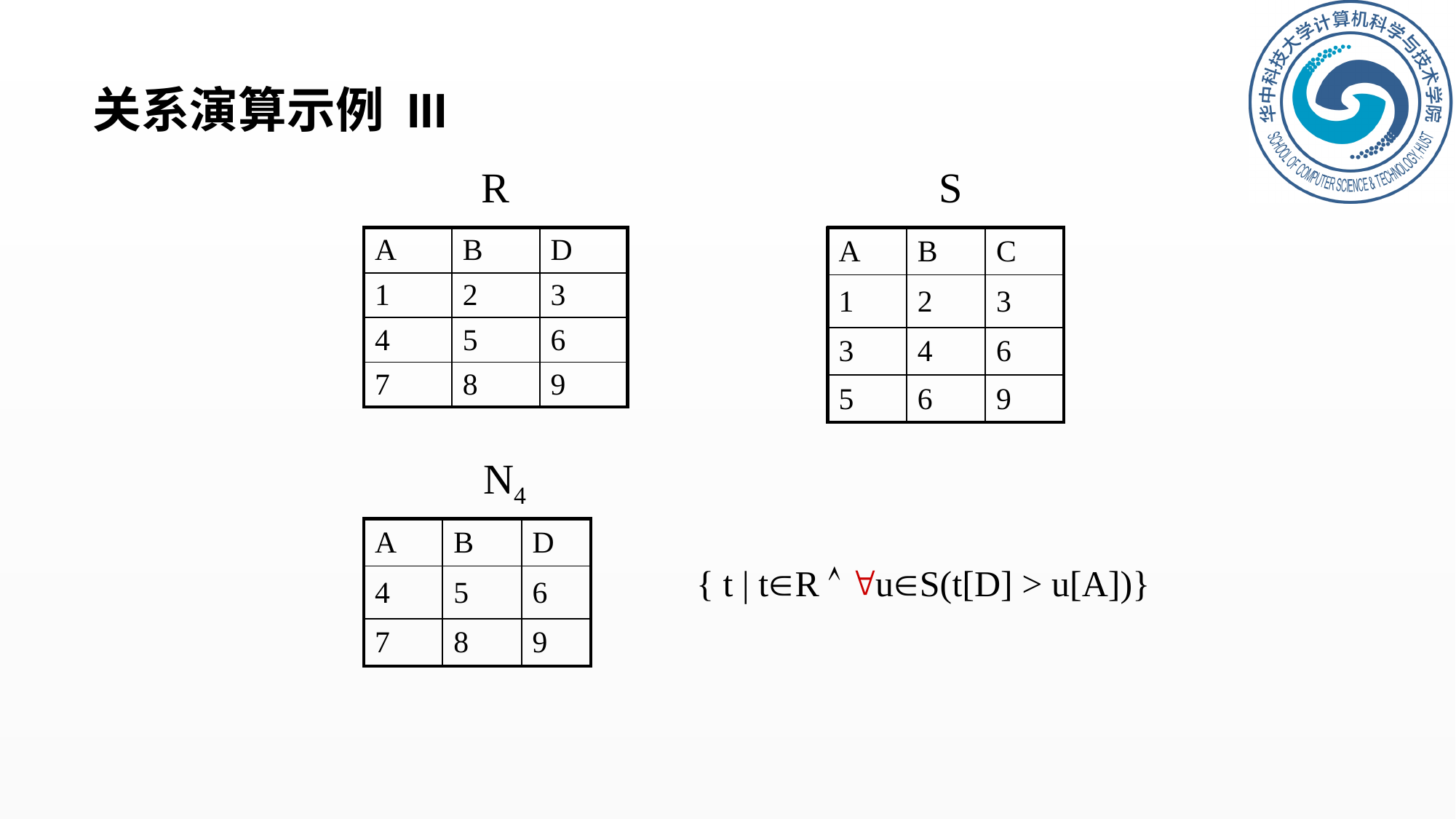

# 关系演算示例 III
R
S
| A | B | C |
| --- | --- | --- |
| 1 | 2 | 3 |
| 3 | 4 | 6 |
| 5 | 6 | 9 |
| A | B | D |
| --- | --- | --- |
| 1 | 2 | 3 |
| 4 | 5 | 6 |
| 7 | 8 | 9 |
N4
| A | B | D |
| --- | --- | --- |
| 4 | 5 | 6 |
| 7 | 8 | 9 |
{ t | t∈R ∧ ∀u∈S(t[D] > u[A])}